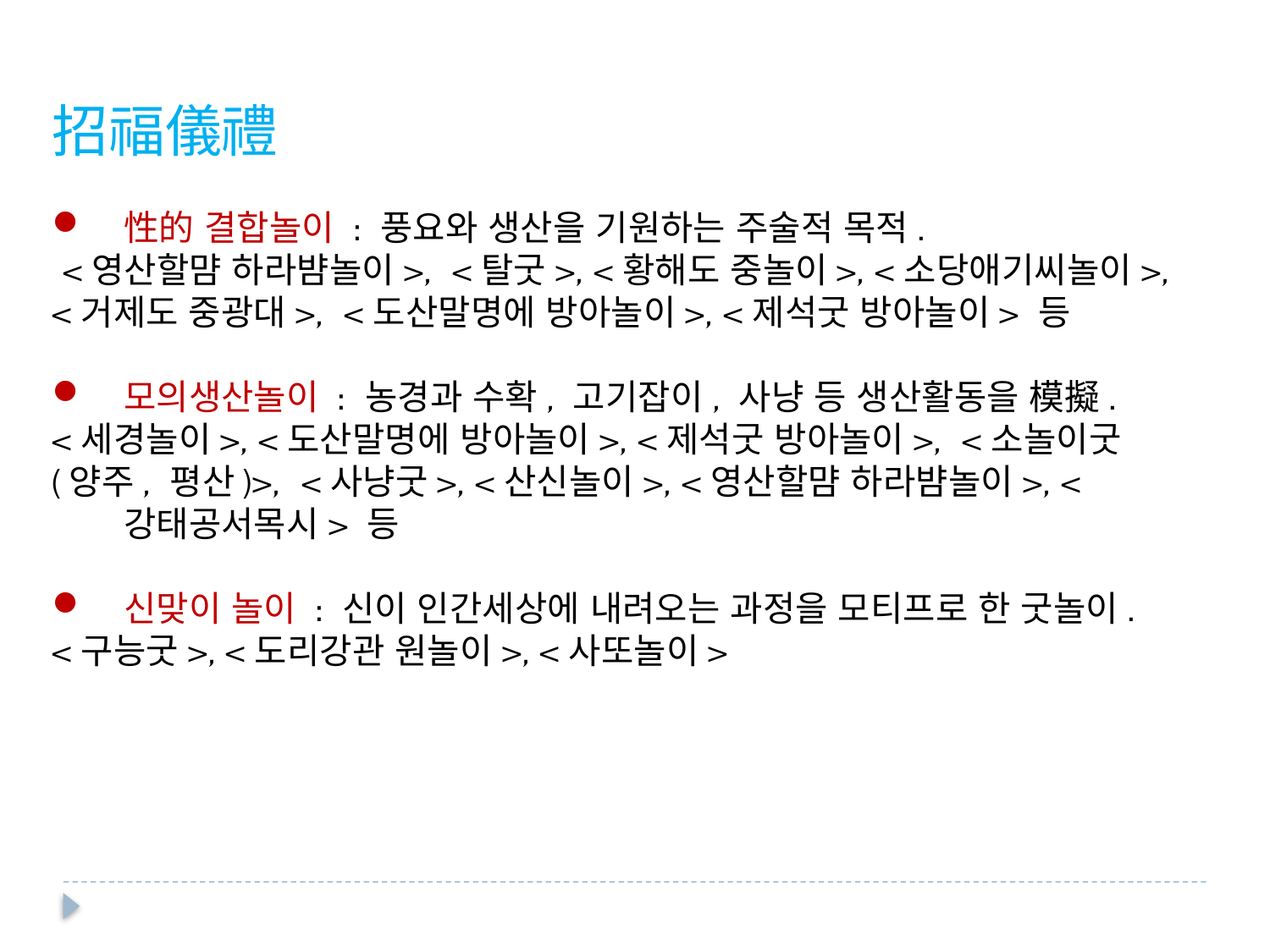

招福儀禮

性的 결합놀이 : 풍요와 생산을 기원하는 주술적 목적.
 <영산할먐 하라뱜놀이>,  <탈굿>, <황해도 중놀이>, <소당애기씨놀이>,
<거제도 중광대>,  <도산말명에 방아놀이>, <제석굿 방아놀이> 등

모의생산놀이 : 농경과 수확, 고기잡이, 사냥 등 생산활동을 模擬.
<세경놀이>, <도산말명에 방아놀이>, <제석굿 방아놀이>,  <소놀이굿
(양주, 평산)>,  <사냥굿>, <산신놀이>, <영산할먐 하라뱜놀이>, <강태공서목시> 등

신맞이 놀이 : 신이 인간세상에 내려오는 과정을 모티프로 한 굿놀이.
<구능굿>, <도리강관 원놀이>, <사또놀이>